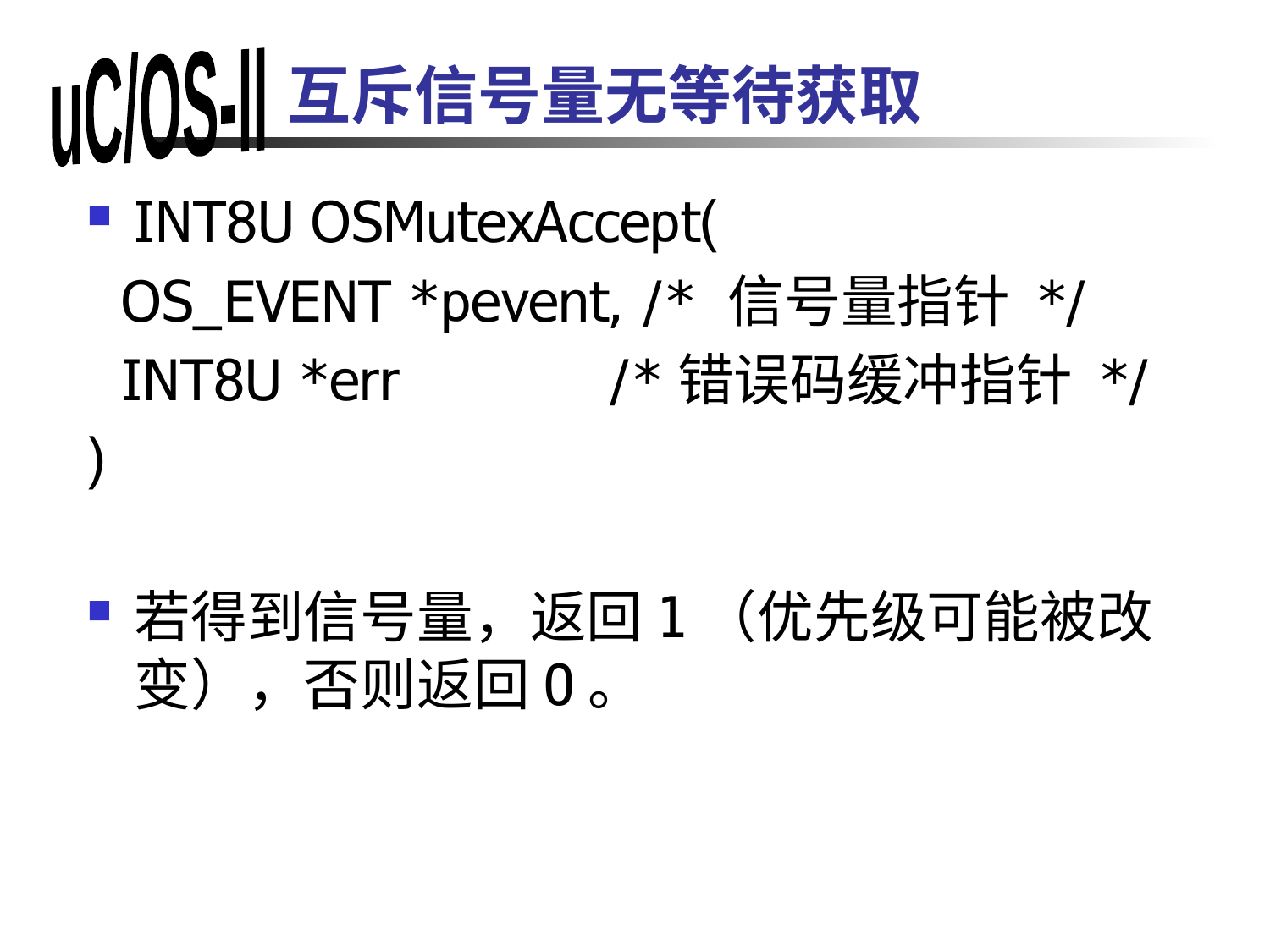

# 互斥信号量无等待获取
INT8U OSMutexAccept(
  OS_EVENT *pevent, /* 信号量指针 */
  INT8U *err            /*错误码缓冲指针 */
)

若得到信号量，返回1（优先级可能被改变），否则返回0。